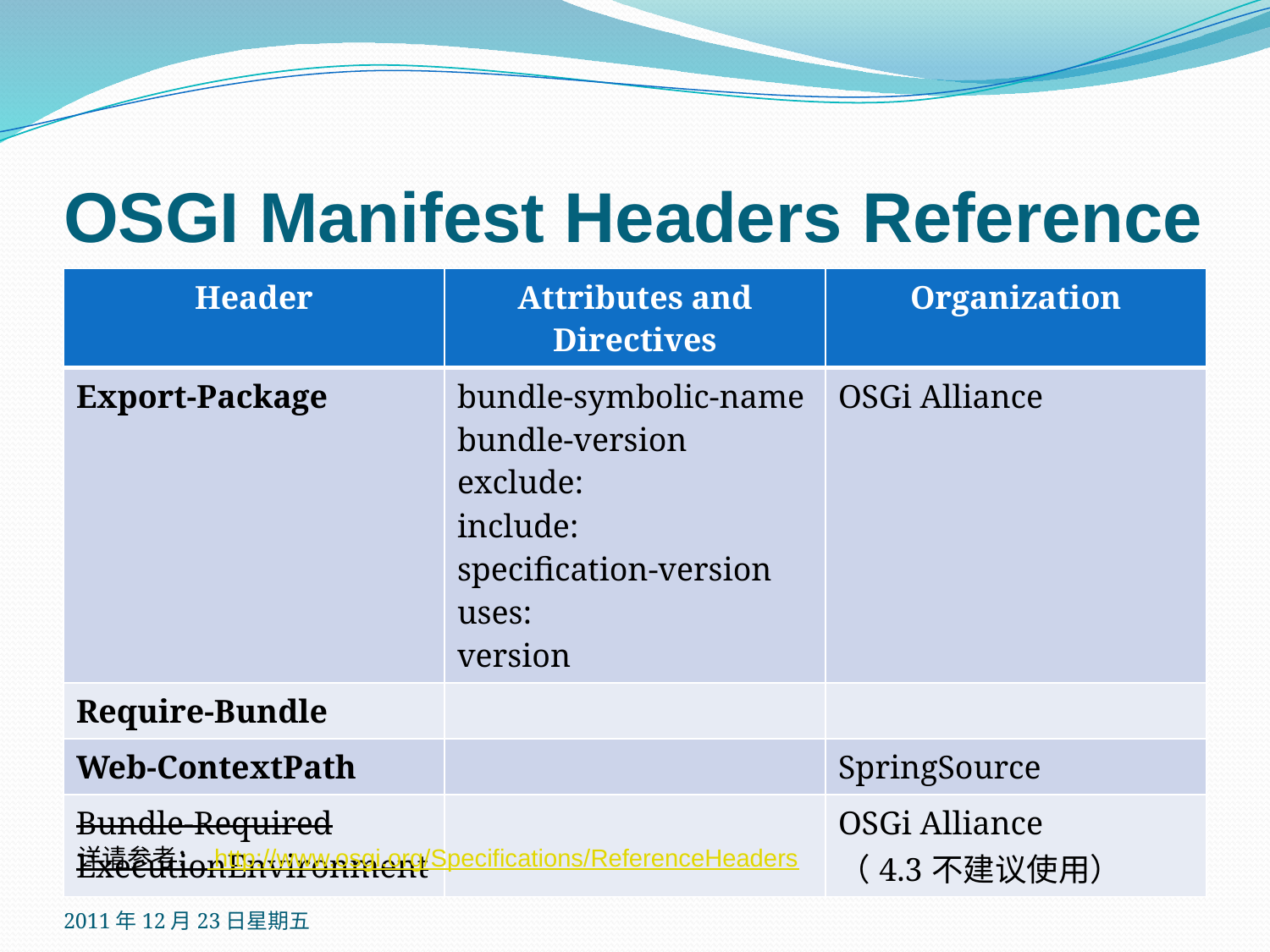

# OSGI Manifest Headers Reference
| Header | Attributes and Directives | Organization |
| --- | --- | --- |
| Export-Package | bundle-symbolic-name bundle-version exclude: include: specification-version uses: version | OSGi Alliance |
| Require-Bundle |  |  |
| Web-ContextPath |  | SpringSource |
| Bundle-Required ExecutionEnvironment |  | OSGi Alliance （4.3不建议使用） |
详请参考： http://www.osgi.org/Specifications/ReferenceHeaders
2011年12月23日星期五